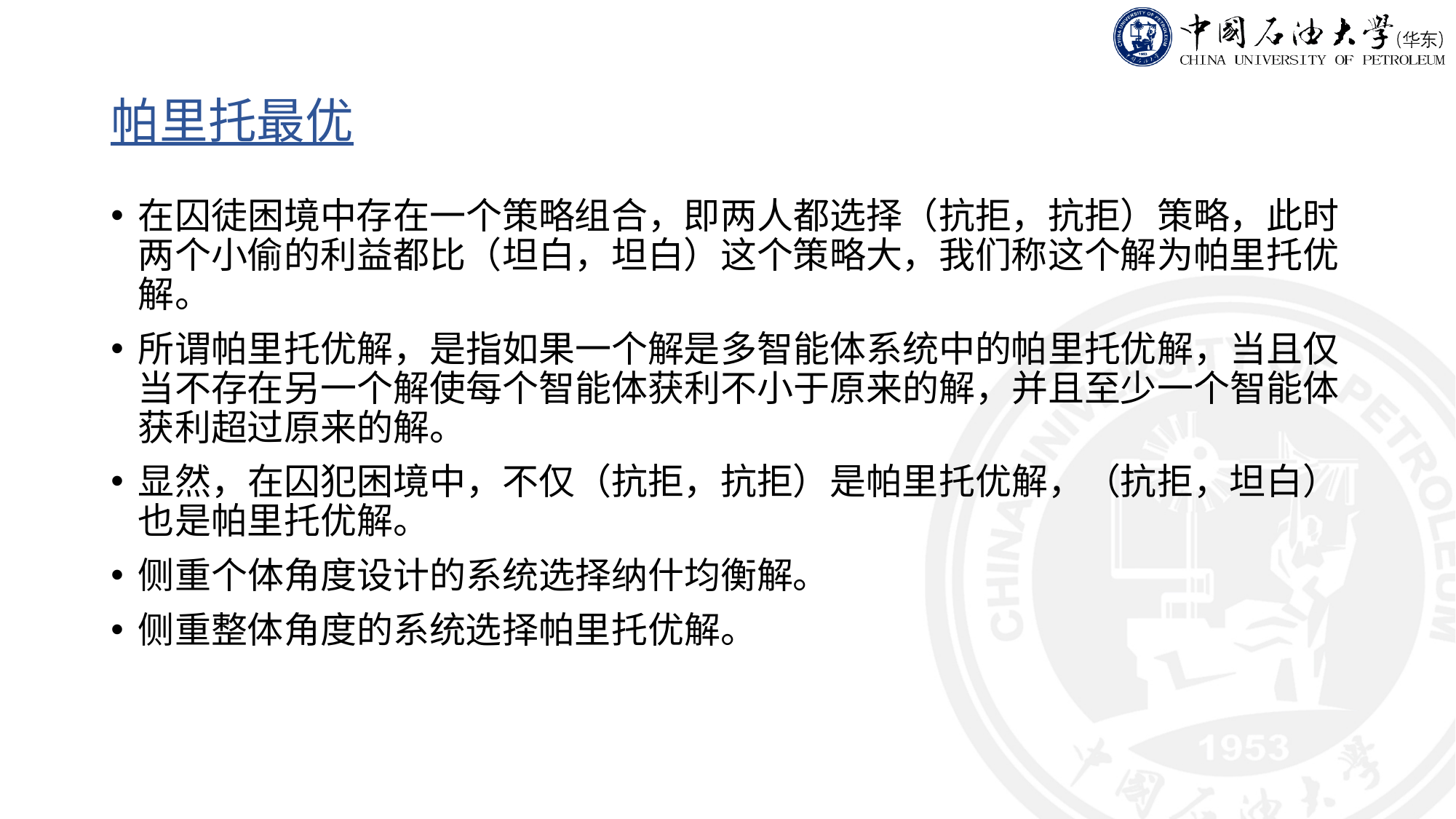

# 帕里托最优
在囚徒困境中存在一个策略组合，即两人都选择（抗拒，抗拒）策略，此时两个小偷的利益都比（坦白，坦白）这个策略大，我们称这个解为帕里托优解。
所谓帕里托优解，是指如果一个解是多智能体系统中的帕里托优解，当且仅当不存在另一个解使每个智能体获利不小于原来的解，并且至少一个智能体获利超过原来的解。
显然，在囚犯困境中，不仅（抗拒，抗拒）是帕里托优解，（抗拒，坦白）也是帕里托优解。
侧重个体角度设计的系统选择纳什均衡解。
侧重整体角度的系统选择帕里托优解。